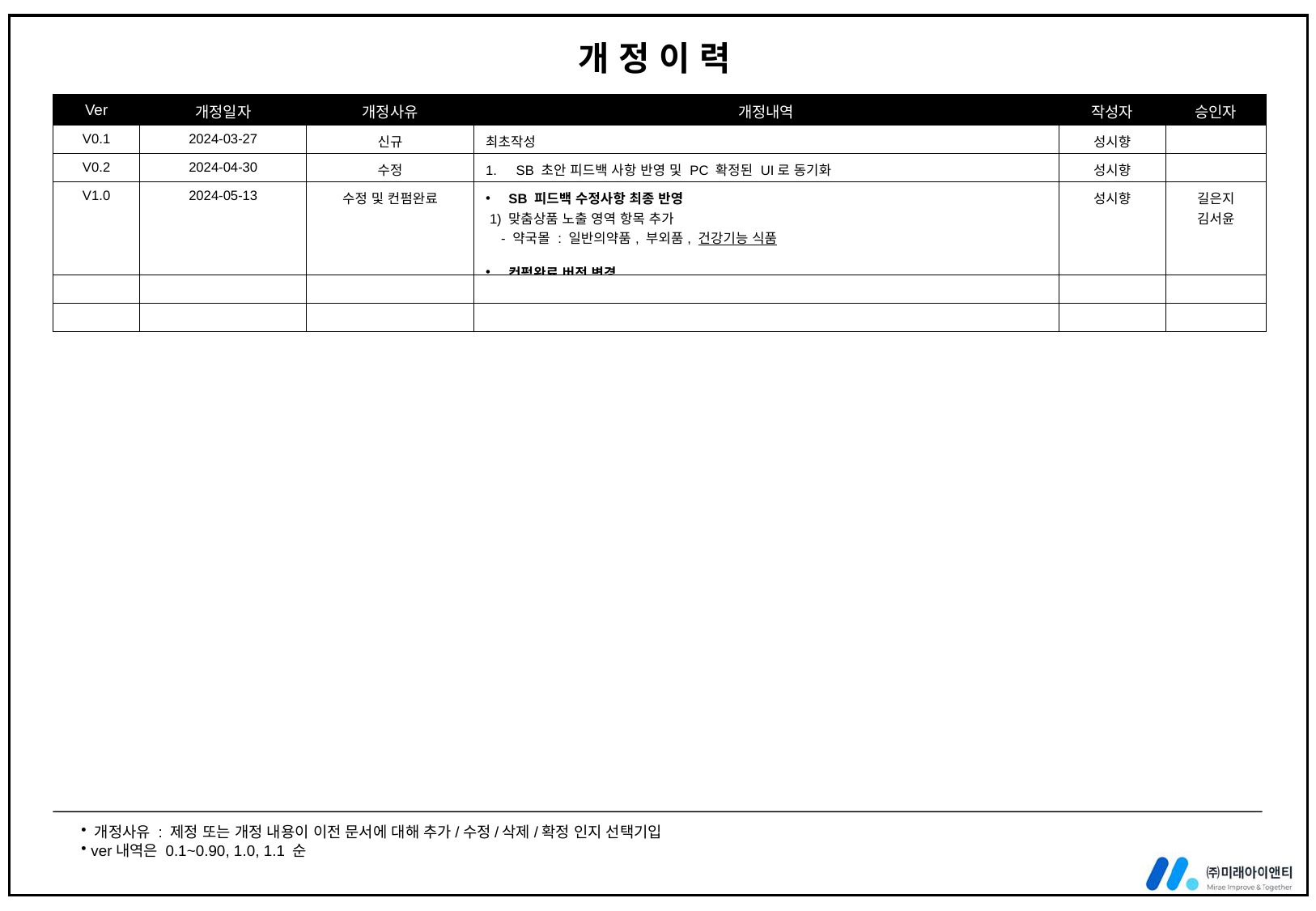

| Ver | 개정일자 | 개정사유 | 개정내역 | 작성자 | 승인자 |
| --- | --- | --- | --- | --- | --- |
| V0.1 | 2024-03-27 | 신규 | 최초작성 | 성시향 |  |
| V0.2 | 2024-04-30 | 수정 | SB 초안 피드백 사항 반영 및 PC 확정된 UI로 동기화 | 성시향 |  |
| V1.0 | 2024-05-13 | 수정 및 컨펌완료 | SB 피드백 수정사항 최종 반영 1) 맞춤상품 노출 영역 항목 추가 - 약국몰 : 일반의약품, 부외품, 건강기능 식품 컨펌완료 버전 변경 | 성시향 | 길은지 김서윤 |
|  |  |  |  |  |  |
|  |  |  |  |  |  |

 개정사유 : 제정 또는 개정 내용이 이전 문서에 대해 추가/수정/삭제/확정 인지 선택기입
 ver내역은 0.1~0.90, 1.0, 1.1 순